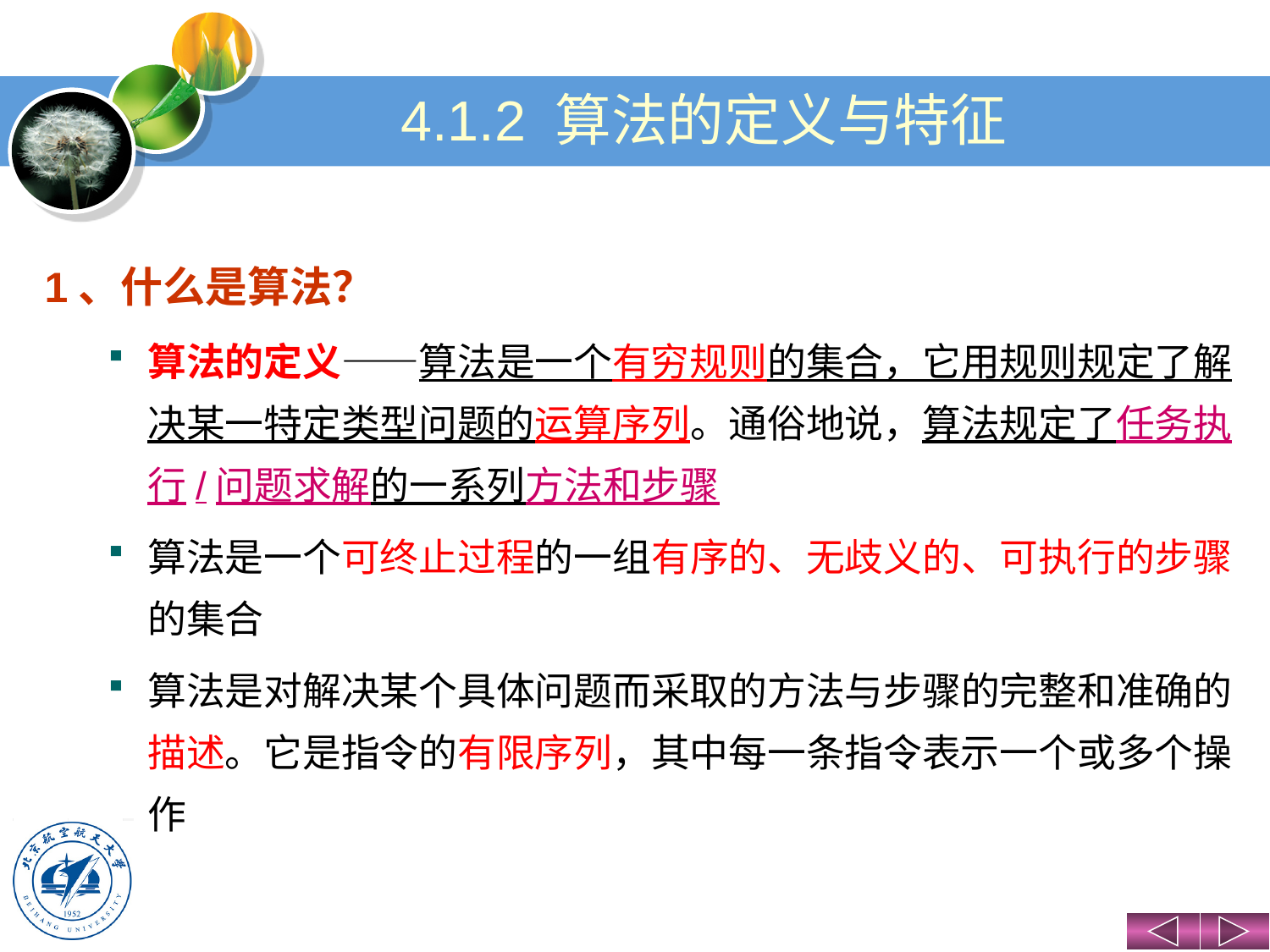

# 4.1.2 算法的定义与特征
1、什么是算法？
算法的定义——算法是一个有穷规则的集合，它用规则规定了解决某一特定类型问题的运算序列。通俗地说，算法规定了任务执行/问题求解的一系列方法和步骤
算法是一个可终止过程的一组有序的、无歧义的、可执行的步骤的集合
算法是对解决某个具体问题而采取的方法与步骤的完整和准确的描述。它是指令的有限序列，其中每一条指令表示一个或多个操作
24